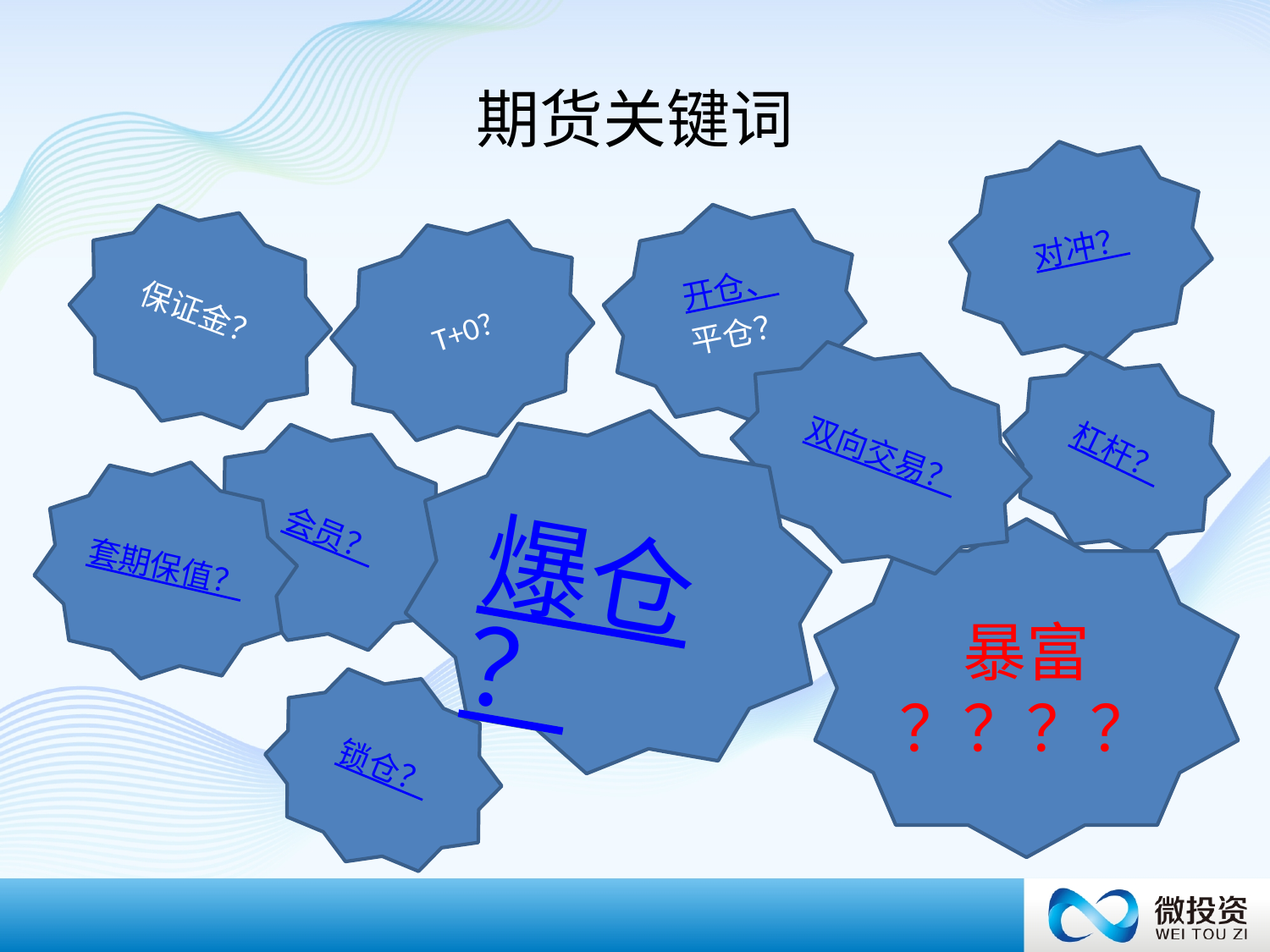

# 期货关键词
对冲？
开仓、
平仓？
保证金？
T+0?
双向交易？
杠杆？
爆仓？
会员？
套期保值？
暴富
？？？？
锁仓？